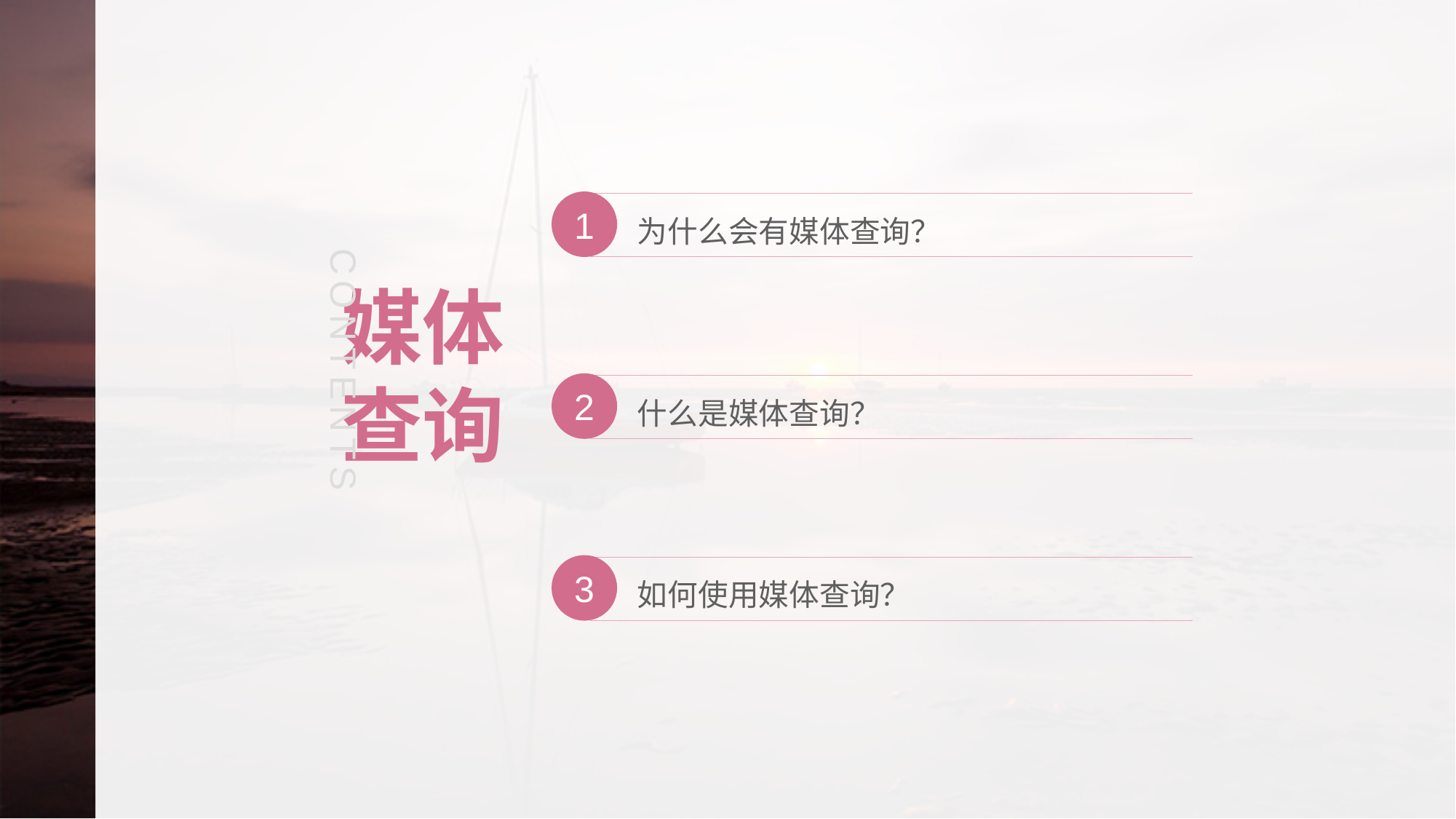

1
为什么会有媒体查询？
媒体查询
CONTENTS
2
什么是媒体查询？
3
如何使用媒体查询？